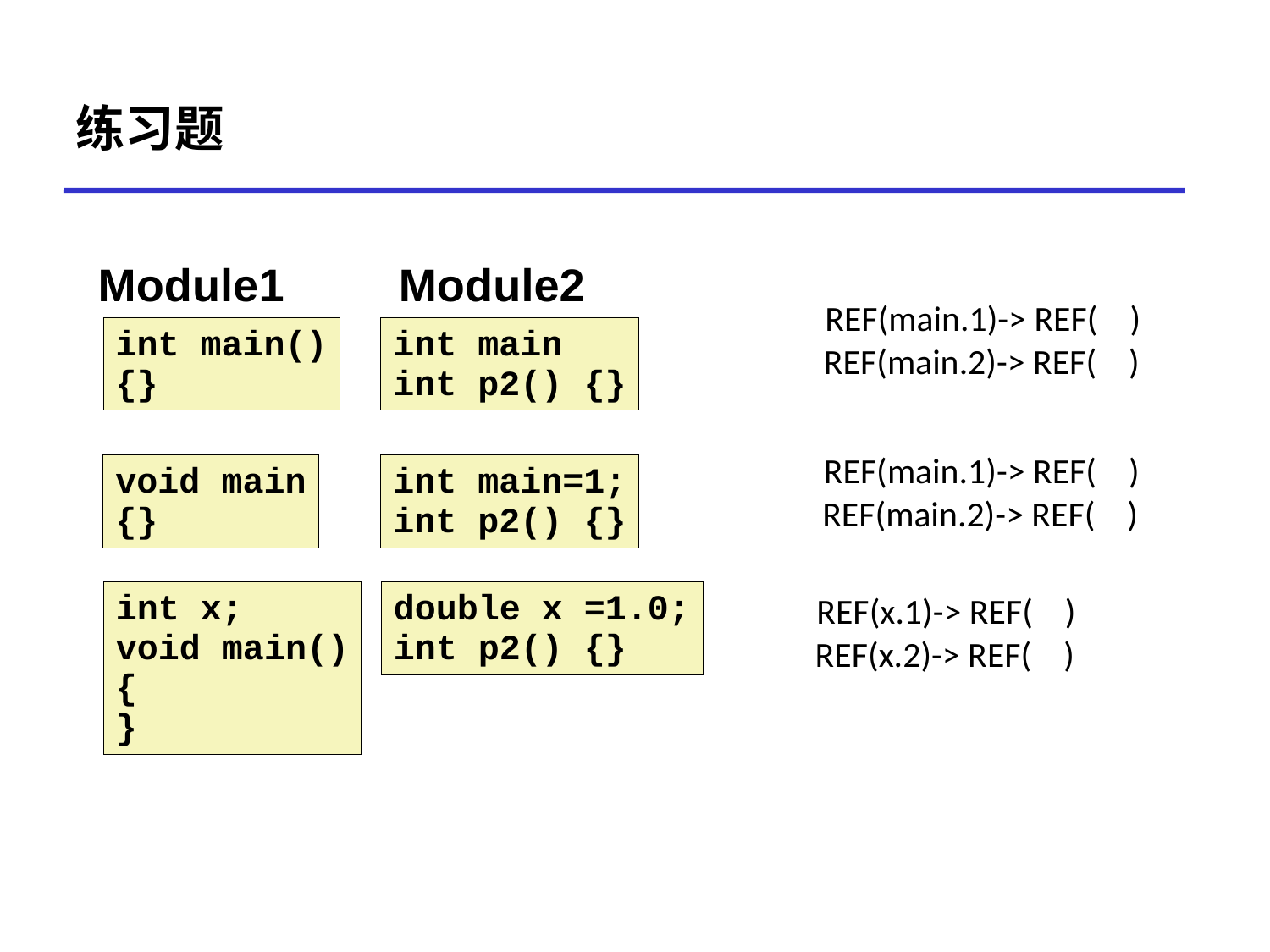

# 练习题
Module1         Module2
REF(main.1)-> REF(    )
int main()
{}
int main
int p2() {}
REF(main.2)-> REF(    )
REF(main.1)-> REF(    )
void main
{}
int main=1;
int p2() {}
REF(main.2)-> REF(    )
int x;
void main()
{
}
double x =1.0;
int p2() {}
REF(x.1)-> REF(    )
REF(x.2)-> REF(    )